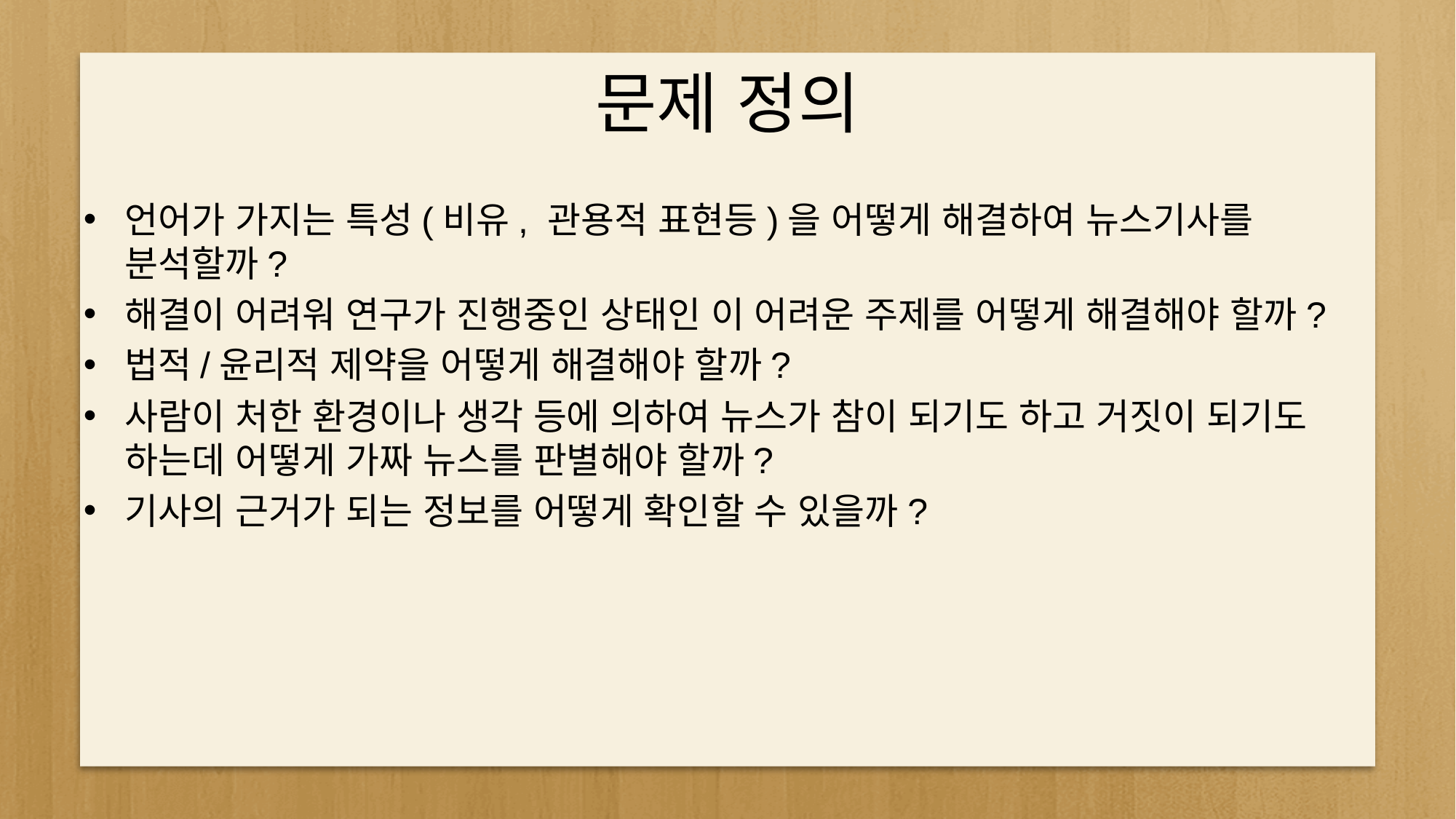

# 문제 정의
언어가 가지는 특성(비유, 관용적 표현등)을 어떻게 해결하여 뉴스기사를 분석할까?
해결이 어려워 연구가 진행중인 상태인 이 어려운 주제를 어떻게 해결해야 할까?
법적/윤리적 제약을 어떻게 해결해야 할까?
사람이 처한 환경이나 생각 등에 의하여 뉴스가 참이 되기도 하고 거짓이 되기도 하는데 어떻게 가짜 뉴스를 판별해야 할까?
기사의 근거가 되는 정보를 어떻게 확인할 수 있을까?